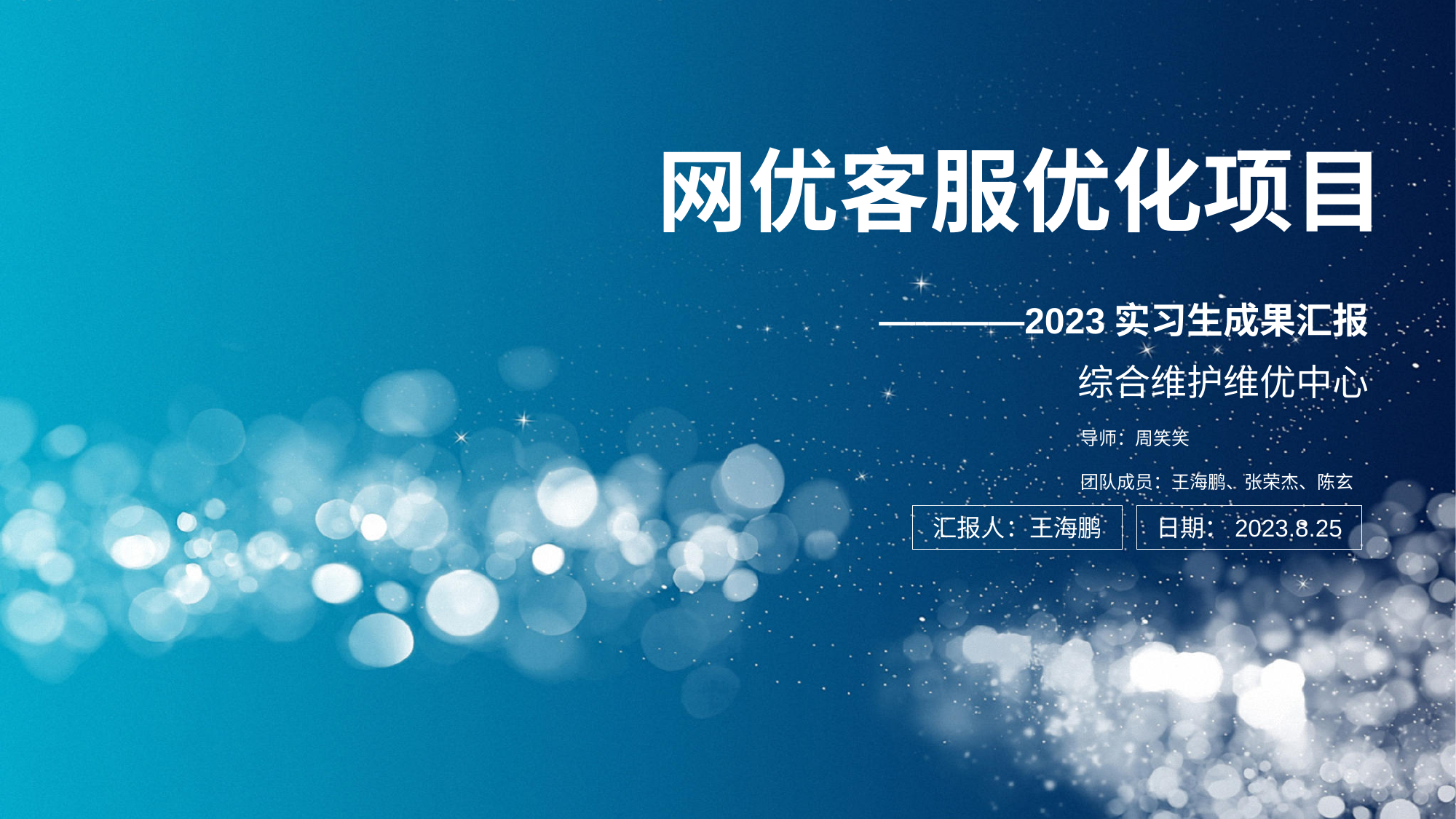

网优客服优化项目
————2023实习生成果汇报

综合维护维优中心
导师：周笑笑
团队成员：王海鹏、张荣杰、陈玄
汇报人：王海鹏
日期：2023.8.25